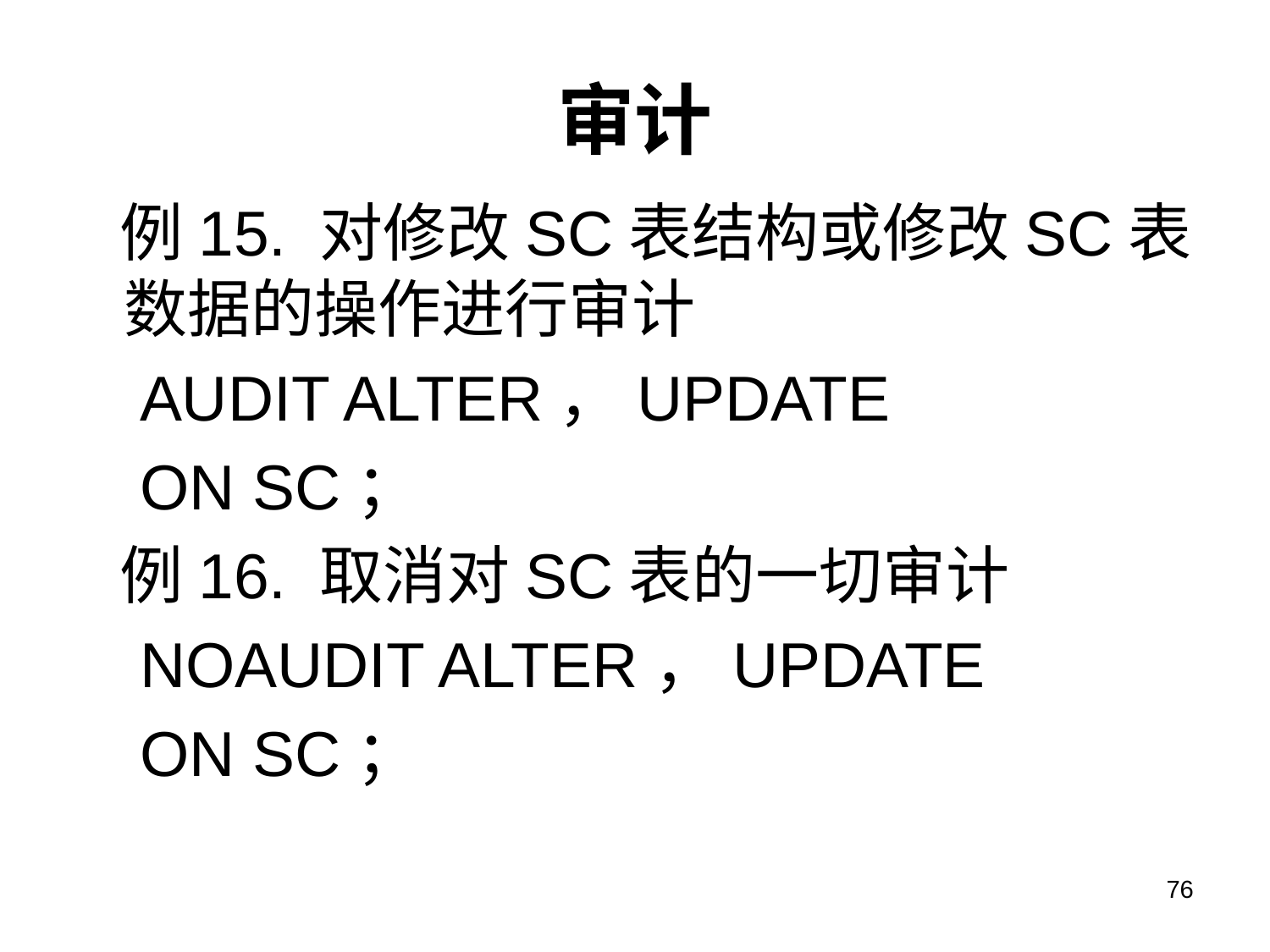

# 审计
  例15. 对修改SC表结构或修改SC表数据的操作进行审计
AUDIT ALTER，UPDATE
ON SC；
  例16. 取消对SC表的一切审计
NOAUDIT ALTER，UPDATE
ON SC；
76